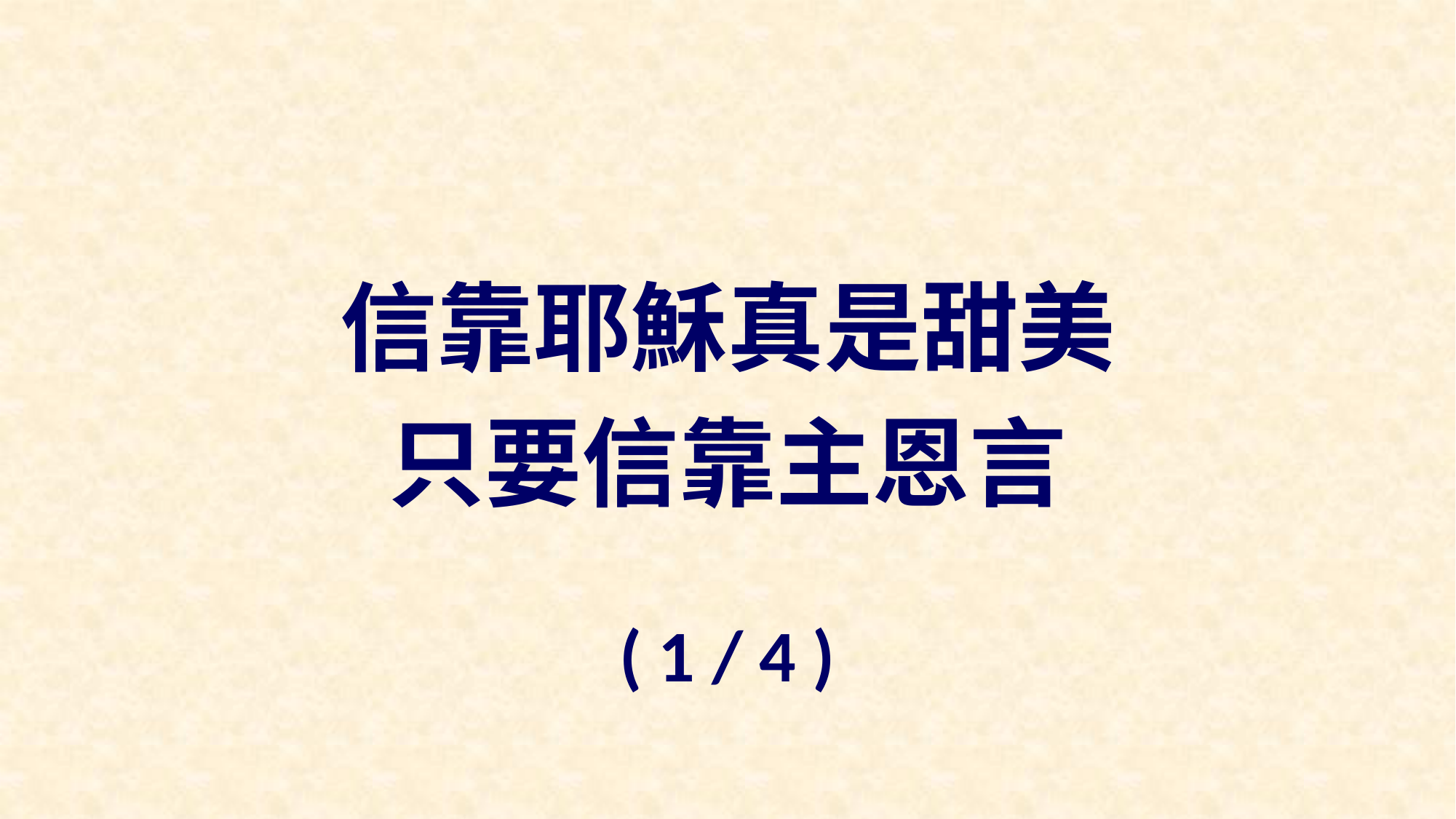

信靠耶穌真是甜美
只要信靠主恩言
( 1 / 4 )